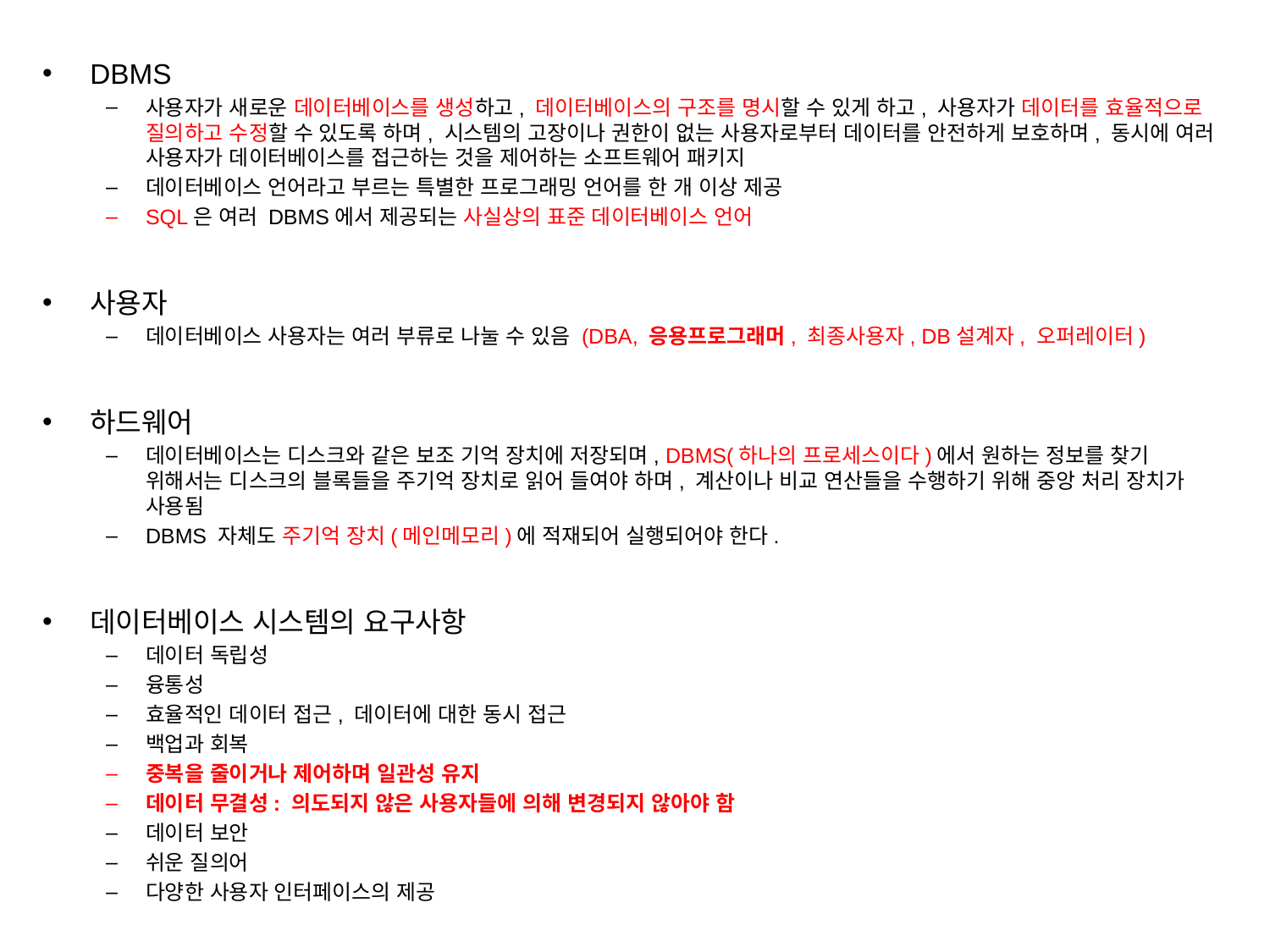

DBMS
사용자가 새로운 데이터베이스를 생성하고, 데이터베이스의 구조를 명시할 수 있게 하고, 사용자가 데이터를 효율적으로 질의하고 수정할 수 있도록 하며, 시스템의 고장이나 권한이 없는 사용자로부터 데이터를 안전하게 보호하며, 동시에 여러 사용자가 데이터베이스를 접근하는 것을 제어하는 소프트웨어 패키지
데이터베이스 언어라고 부르는 특별한 프로그래밍 언어를 한 개 이상 제공
SQL은 여러 DBMS에서 제공되는 사실상의 표준 데이터베이스 언어

사용자
데이터베이스 사용자는 여러 부류로 나눌 수 있음 (DBA, 응용프로그래머, 최종사용자, DB설계자, 오퍼레이터)

하드웨어
데이터베이스는 디스크와 같은 보조 기억 장치에 저장되며, DBMS(하나의 프로세스이다)에서 원하는 정보를 찾기 위해서는 디스크의 블록들을 주기억 장치로 읽어 들여야 하며, 계산이나 비교 연산들을 수행하기 위해 중앙 처리 장치가 사용됨
DBMS 자체도 주기억 장치(메인메모리)에 적재되어 실행되어야 한다.

데이터베이스 시스템의 요구사항
데이터 독립성
융통성
효율적인 데이터 접근, 데이터에 대한 동시 접근
백업과 회복
중복을 줄이거나 제어하며 일관성 유지
데이터 무결성: 의도되지 않은 사용자들에 의해 변경되지 않아야 함
데이터 보안
쉬운 질의어
다양한 사용자 인터페이스의 제공